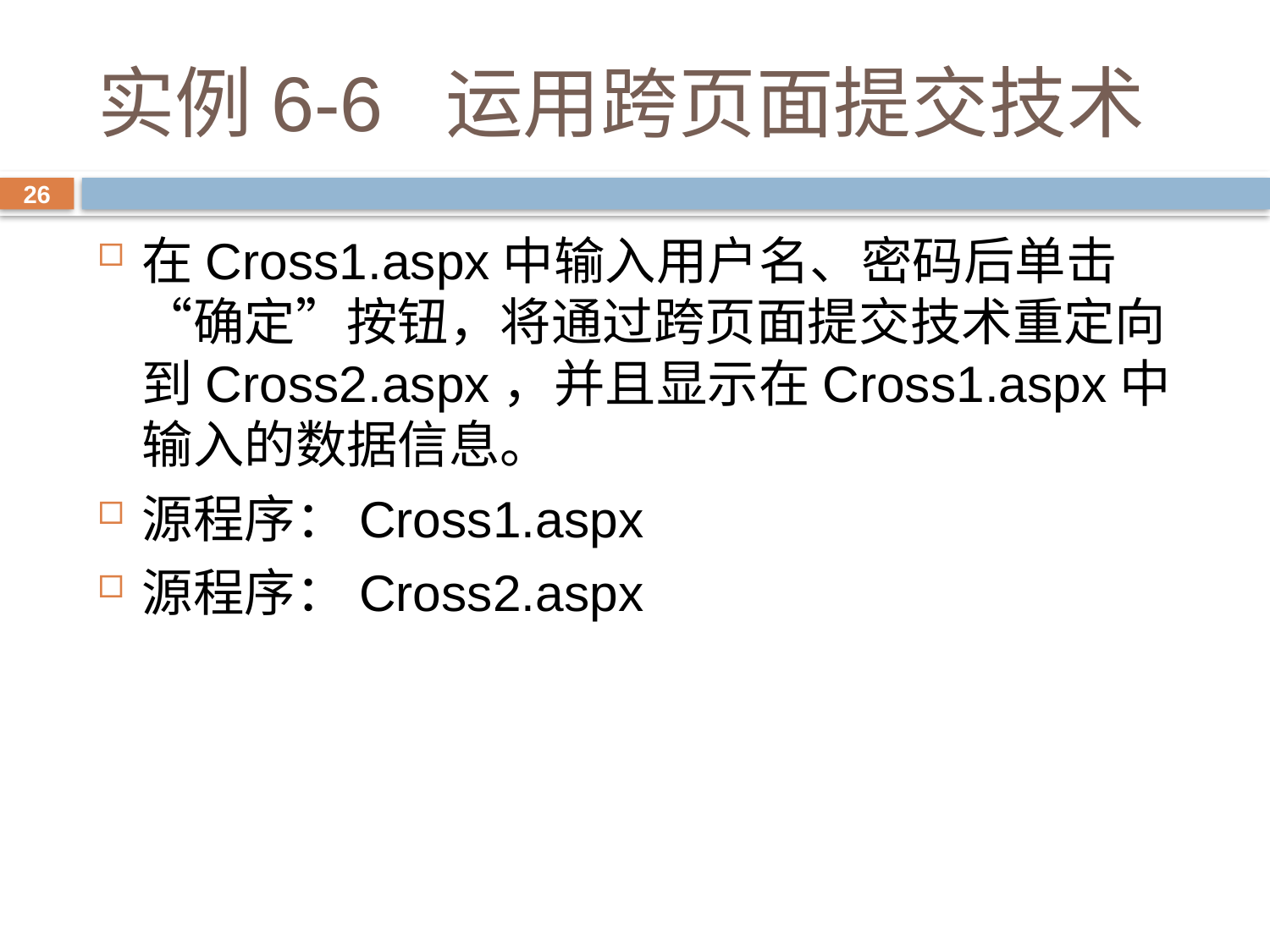

# 实例6-6  运用跨页面提交技术
26
在Cross1.aspx中输入用户名、密码后单击“确定”按钮，将通过跨页面提交技术重定向到Cross2.aspx，并且显示在Cross1.aspx中输入的数据信息。
源程序：Cross1.aspx
源程序：Cross2.aspx